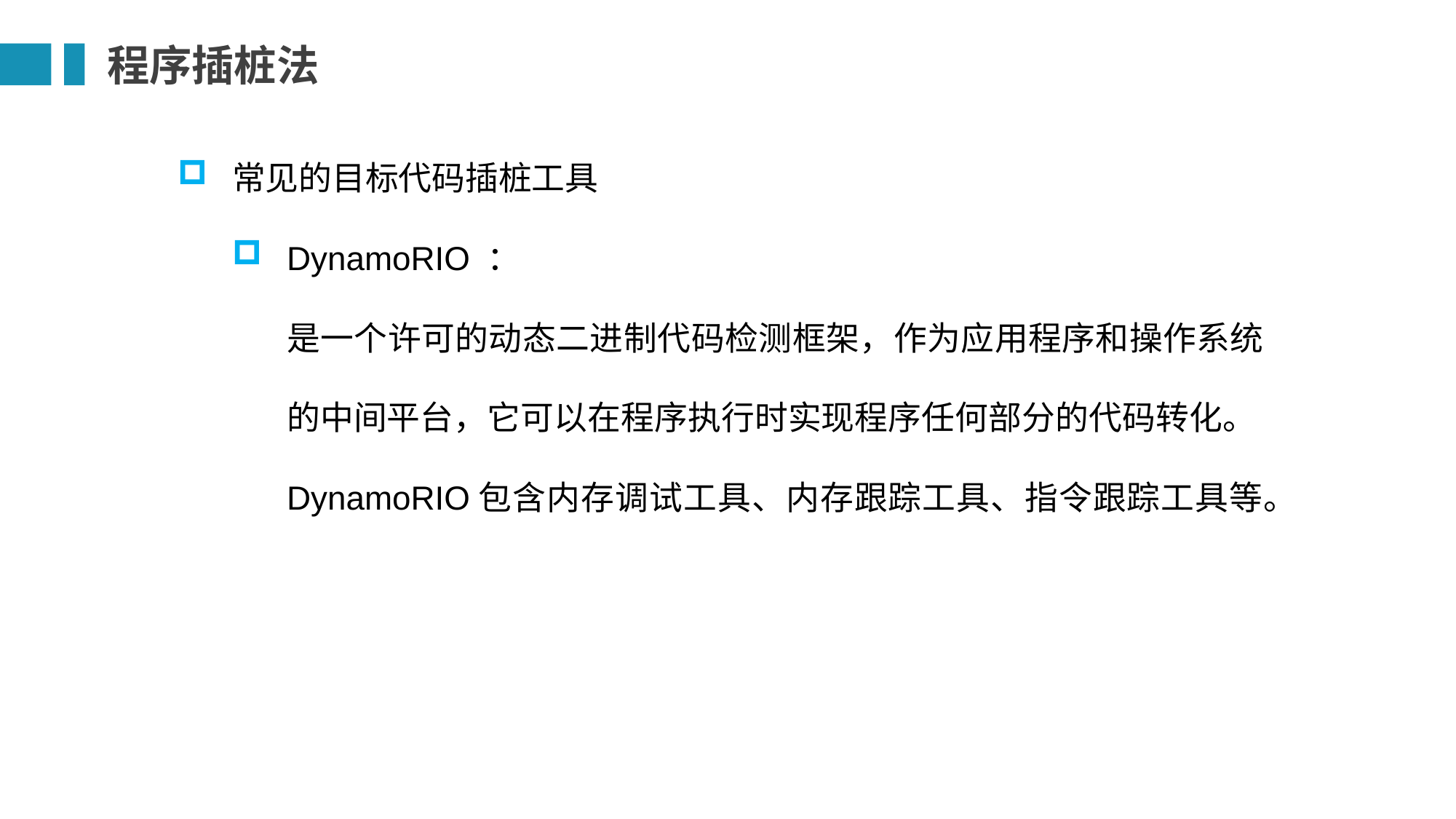

程序插桩法

常见的目标代码插桩工具
DynamoRIO ：
是一个许可的动态二进制代码检测框架，作为应用程序和操作系统的中间平台，它可以在程序执行时实现程序任何部分的代码转化。DynamoRIO包含内存调试工具、内存跟踪工具、指令跟踪工具等。
108